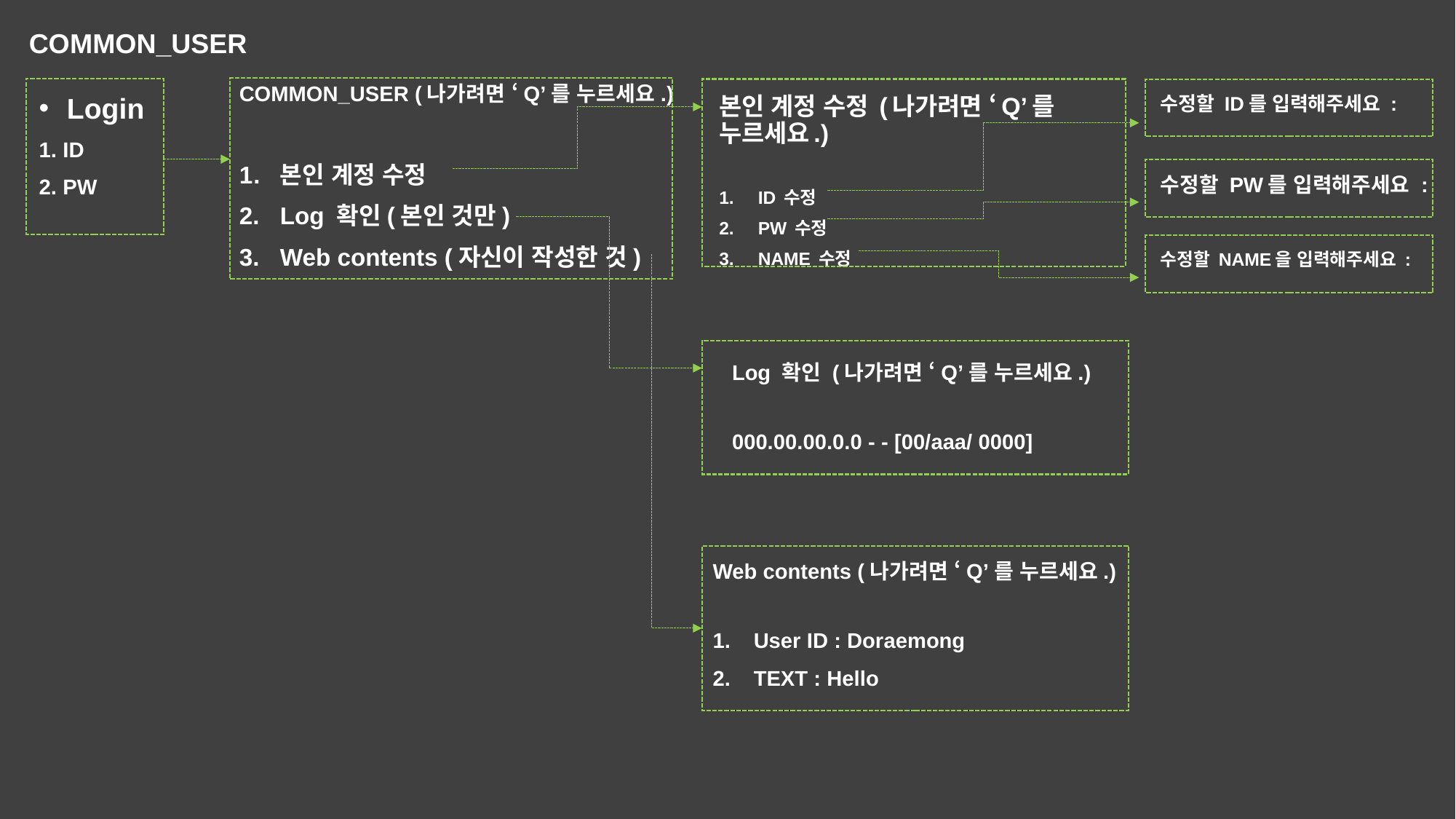

COMMON_USER
COMMON_USER (나가려면 ‘Q’를 누르세요.)

본인 계정 수정
Log 확인(본인 것만)
Web contents (자신이 작성한 것)

Login
1. ID
2. PW
본인 계정 수정 (나가려면 ‘Q’를 누르세요.)

ID 수정
PW 수정
NAME 수정
수정할 ID를 입력해주세요 :

수정할 PW를 입력해주세요 :

수정할 NAME을 입력해주세요 :

Log 확인 (나가려면 ‘Q’를 누르세요.)

000.00.00.0.0 - - [00/aaa/ 0000]

Web contents (나가려면 ‘Q’를 누르세요.)

User ID : Doraemong
TEXT : Hello